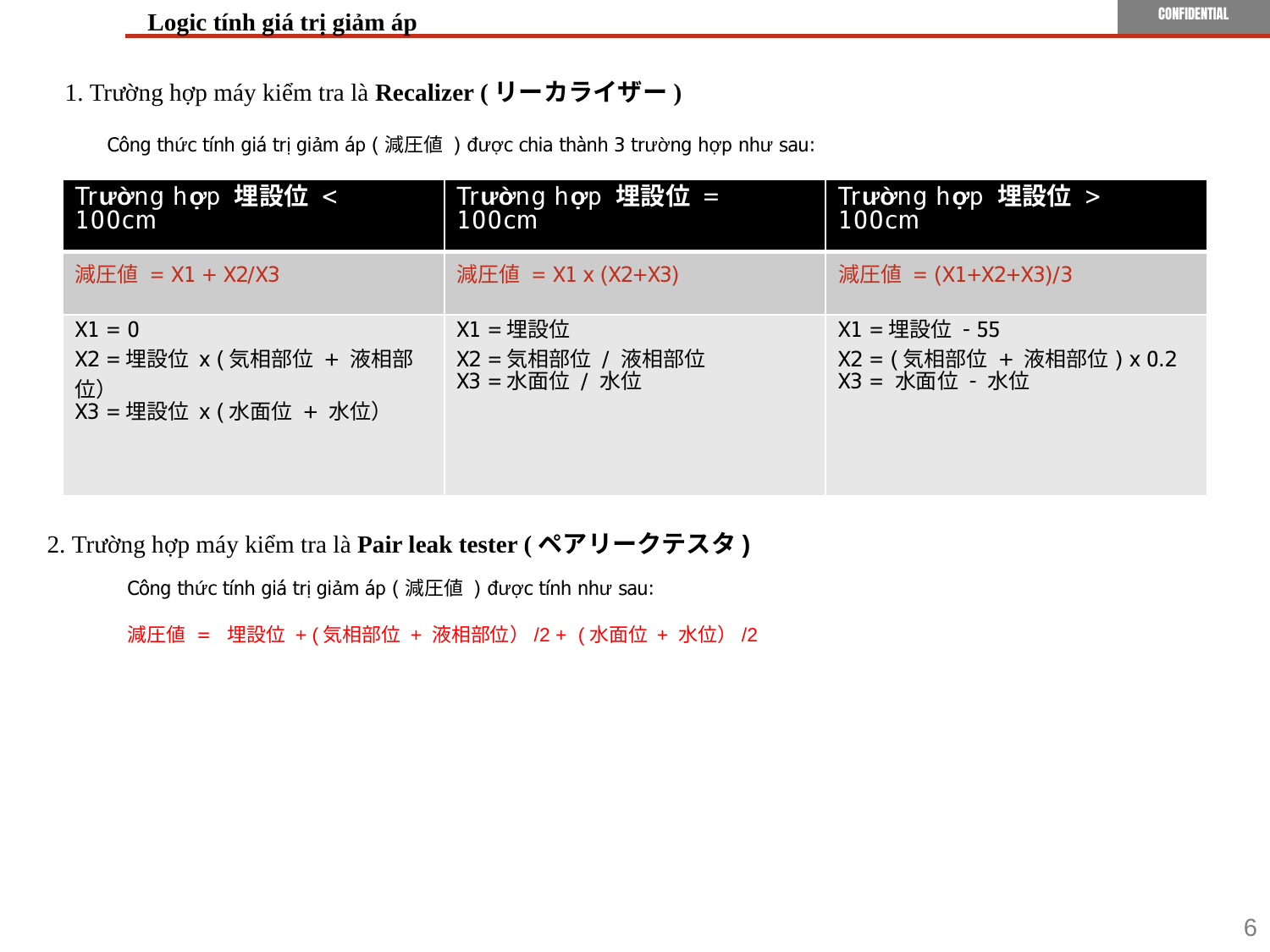

# Logic tính giá trị giảm áp
1. Trường hợp máy kiểm tra là Recalizer (リーカライザー)
Công thức tính giá trị giảm áp (減圧値 ) được chia thành 3 trường hợp như sau:
| Trường hợp 埋設位 < 100cm | Trường hợp 埋設位 = 100cm | Trường hợp 埋設位 > 100cm |
| --- | --- | --- |
| 減圧値 = X1 + X2/X3 | 減圧値 = X1 x (X2+X3) | 減圧値 = (X1+X2+X3)/3 |
| X1 = 0 X2 =埋設位 x (気相部位 + 液相部位） X3 =埋設位 x (水面位 + 水位） | X1 =埋設位 X2 =気相部位 / 液相部位 X3 =水面位 / 水位 | X1 =埋設位 - 55 X2 = (気相部位 + 液相部位) x 0.2 X3 = 水面位 - 水位 |
2. Trường hợp máy kiểm tra là Pair leak tester (ペアリークテスタ)
Công thức tính giá trị giảm áp (減圧値 ) được tính như sau:

減圧値 =  埋設位 + (気相部位 + 液相部位）/2 +  (水面位 + 水位）/2

6